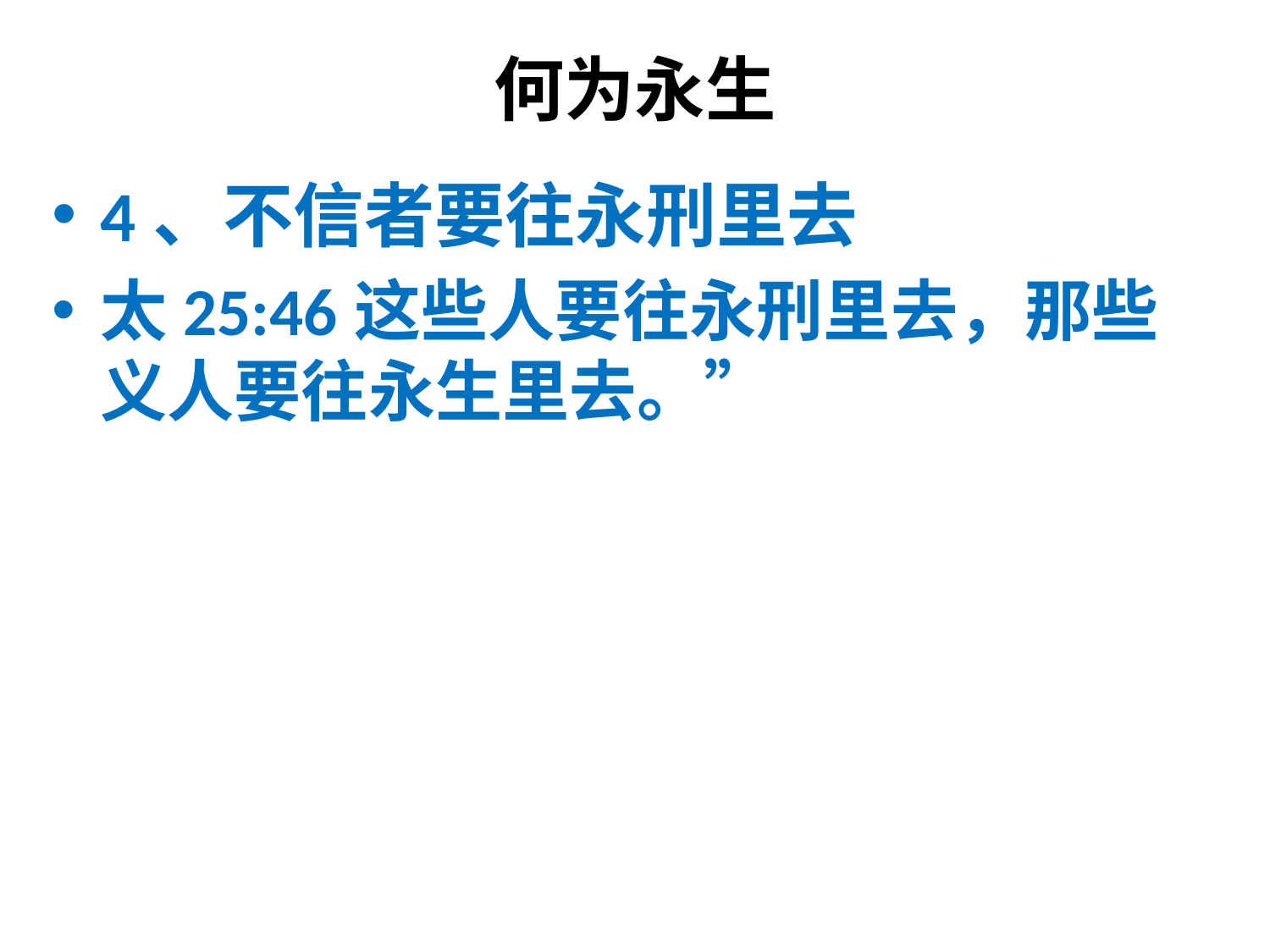

# 何为永生
4、不信者要往永刑里去
太25:46这些人要往永刑里去，那些义人要往永生里去。”